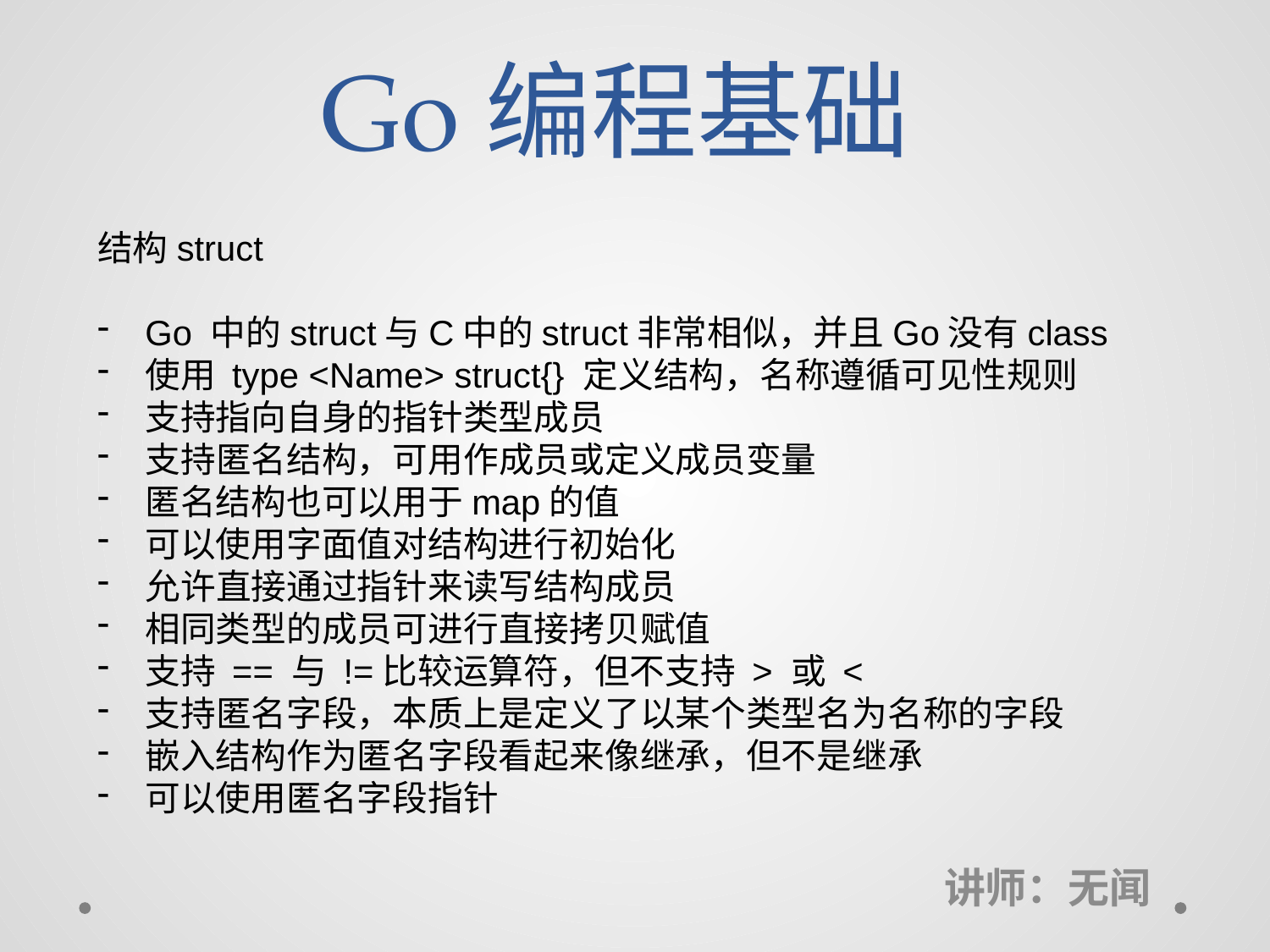

# Go编程基础
结构struct

Go 中的struct与C中的struct非常相似，并且Go没有class
使用 type <Name> struct{} 定义结构，名称遵循可见性规则
支持指向自身的指针类型成员
支持匿名结构，可用作成员或定义成员变量
匿名结构也可以用于map的值
可以使用字面值对结构进行初始化
允许直接通过指针来读写结构成员
相同类型的成员可进行直接拷贝赋值
支持 == 与 !=比较运算符，但不支持 > 或 <
支持匿名字段，本质上是定义了以某个类型名为名称的字段
嵌入结构作为匿名字段看起来像继承，但不是继承
可以使用匿名字段指针
讲师：无闻